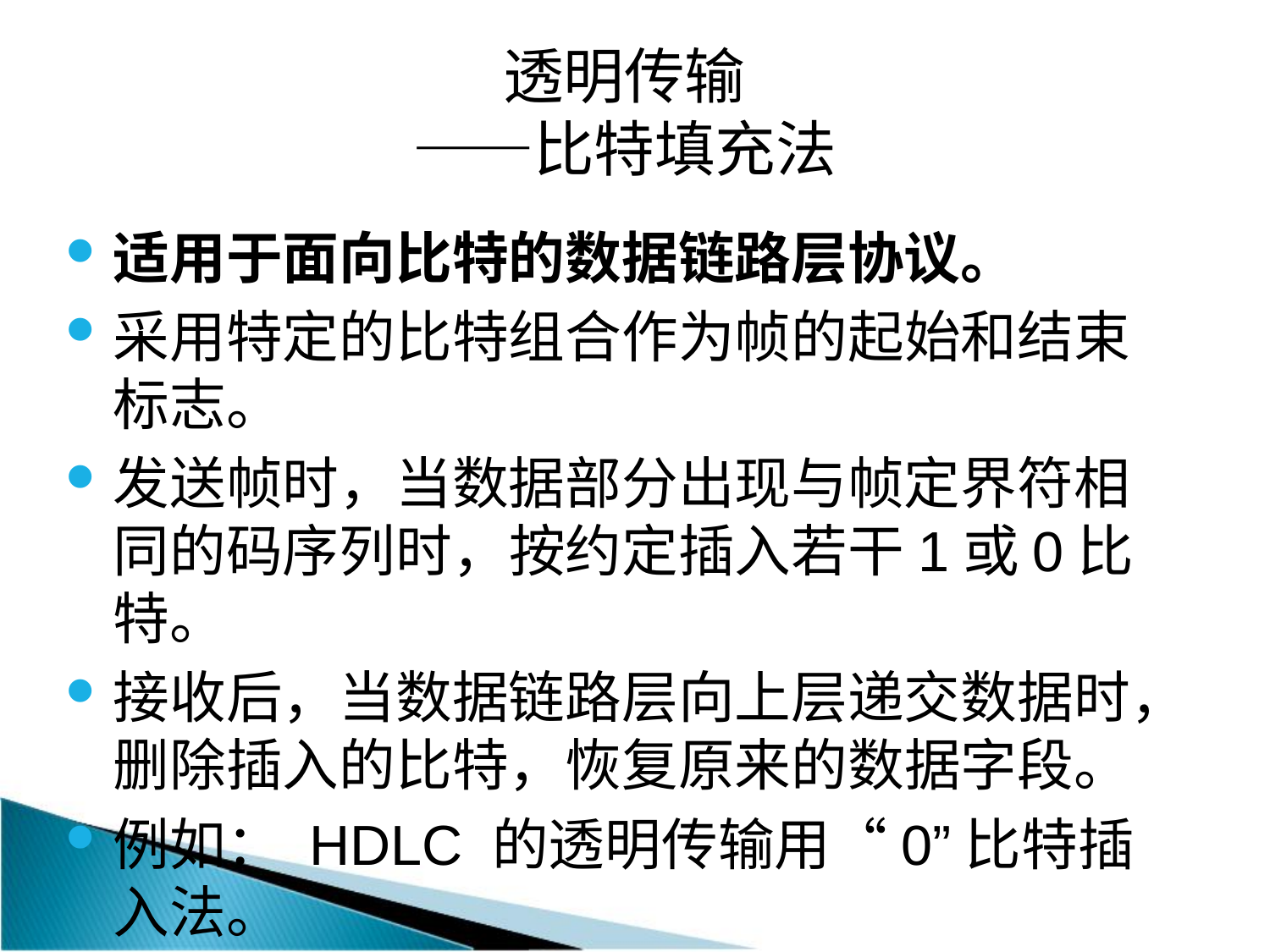

透明传输
——比特填充法
适用于面向比特的数据链路层协议。
采用特定的比特组合作为帧的起始和结束标志。
发送帧时，当数据部分出现与帧定界符相同的码序列时，按约定插入若干1或0比特。
接收后，当数据链路层向上层递交数据时，删除插入的比特，恢复原来的数据字段。
例如： HDLC 的透明传输用“0”比特插入法。